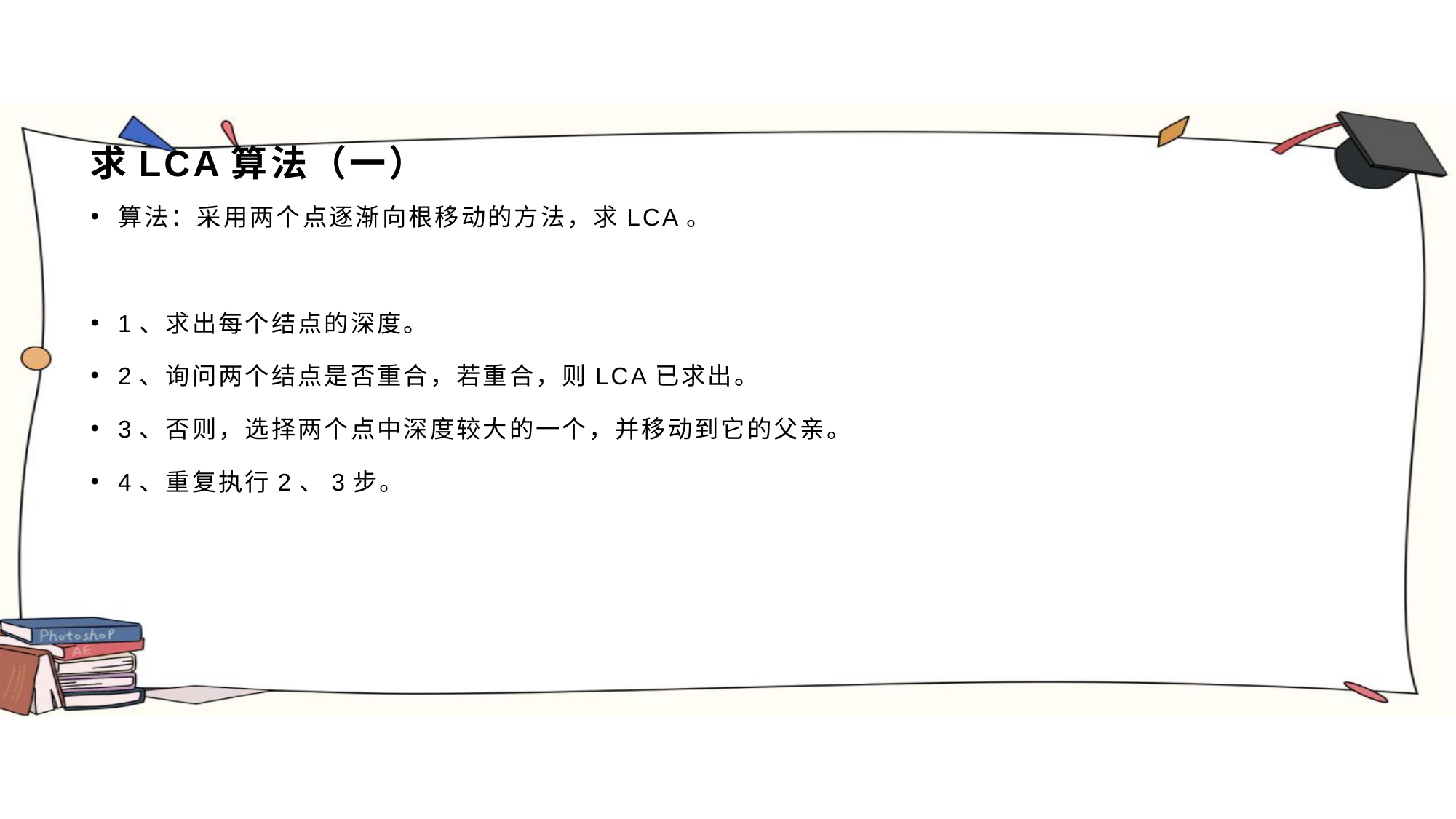

# 求LCA算法（一）
算法：采用两个点逐渐向根移动的方法，求LCA。

1、求出每个结点的深度。
2、询问两个结点是否重合，若重合，则LCA已求出。
3、否则，选择两个点中深度较大的一个，并移动到它的父亲。
4、重复执行2、3步。